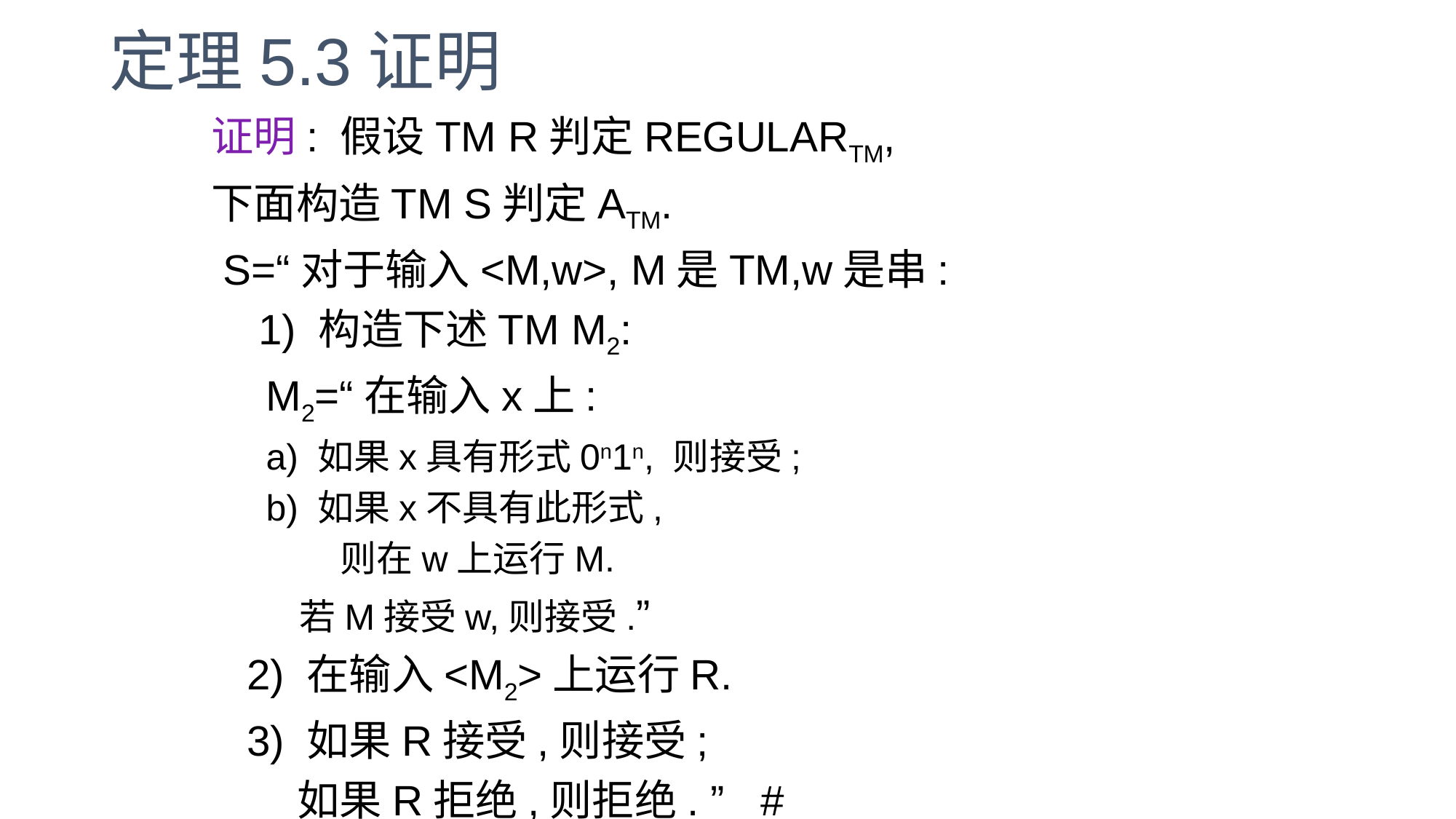

定理5.3证明
证明: 假设TM R判定REGULARTM,
下面构造TM S判定ATM.
 S=“对于输入<M,w>, M是TM,w是串:
    1) 构造下述TM M2:
M2=“在输入x上:
a) 如果x具有形式0n1n, 则接受;
b) 如果x不具有此形式,
        则在w上运行M.
   若M接受w,则接受.”
   2) 在输入<M2>上运行R.
   3) 如果R接受,则接受;
        如果R拒绝,则拒绝. ”   #
16